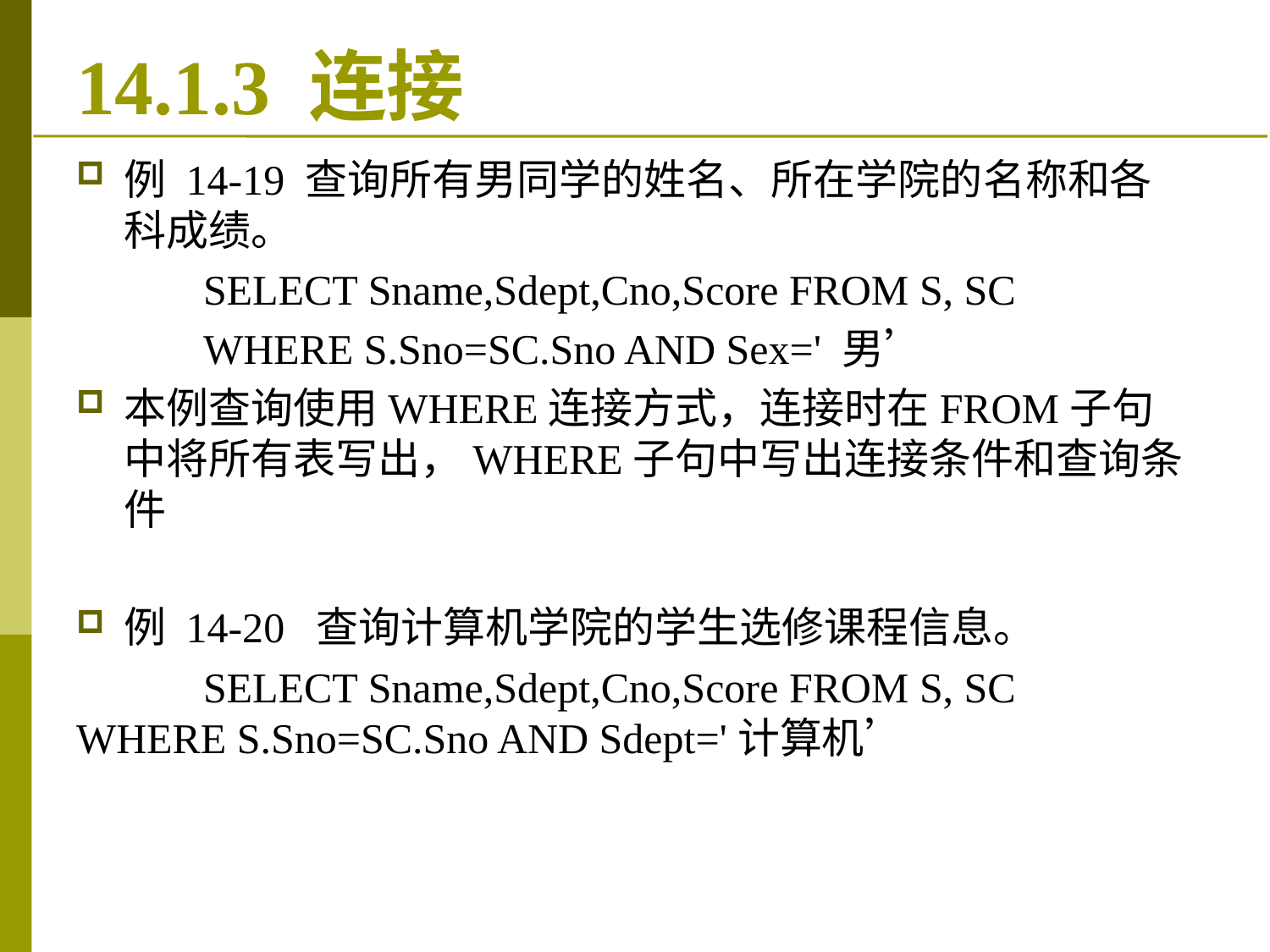

# 14.1.3 连接
例 14‑19 查询所有男同学的姓名、所在学院的名称和各科成绩。
	SELECT Sname,Sdept,Cno,Score FROM S, SC
	WHERE S.Sno=SC.Sno AND Sex=' 男’
本例查询使用WHERE连接方式，连接时在FROM子句中将所有表写出，WHERE子句中写出连接条件和查询条件

例 14‑20  查询计算机学院的学生选修课程信息。
	SELECT Sname,Sdept,Cno,Score FROM S, SC	WHERE S.Sno=SC.Sno AND Sdept='计算机’